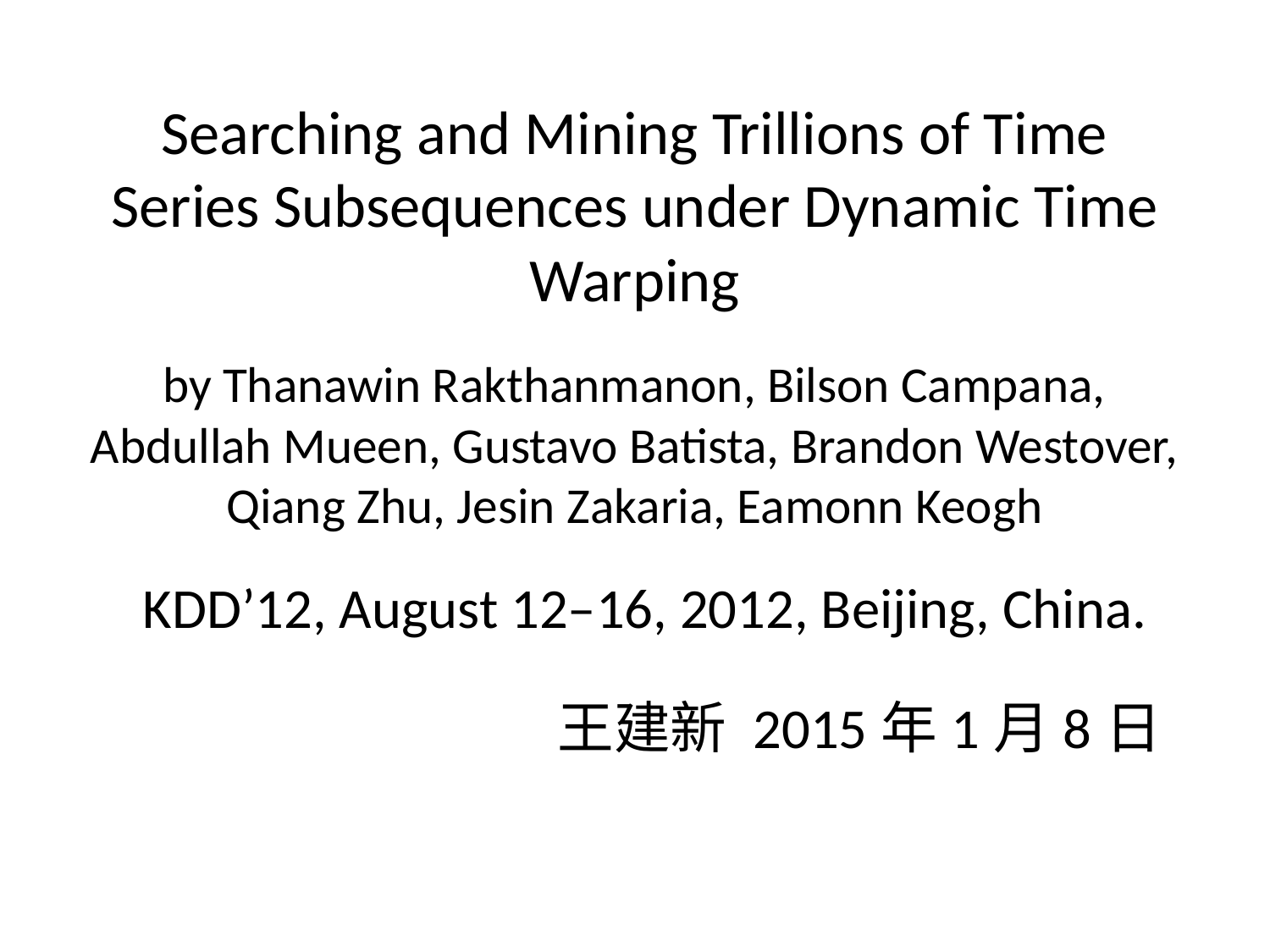

# Searching and Mining Trillions of Time Series Subsequences under Dynamic Time Warping
by Thanawin Rakthanmanon, Bilson Campana, Abdullah Mueen, Gustavo Batista, Brandon Westover, Qiang Zhu, Jesin Zakaria, Eamonn Keogh
KDD’12, August 12–16, 2012, Beijing, China.
王建新 2015年1月8日